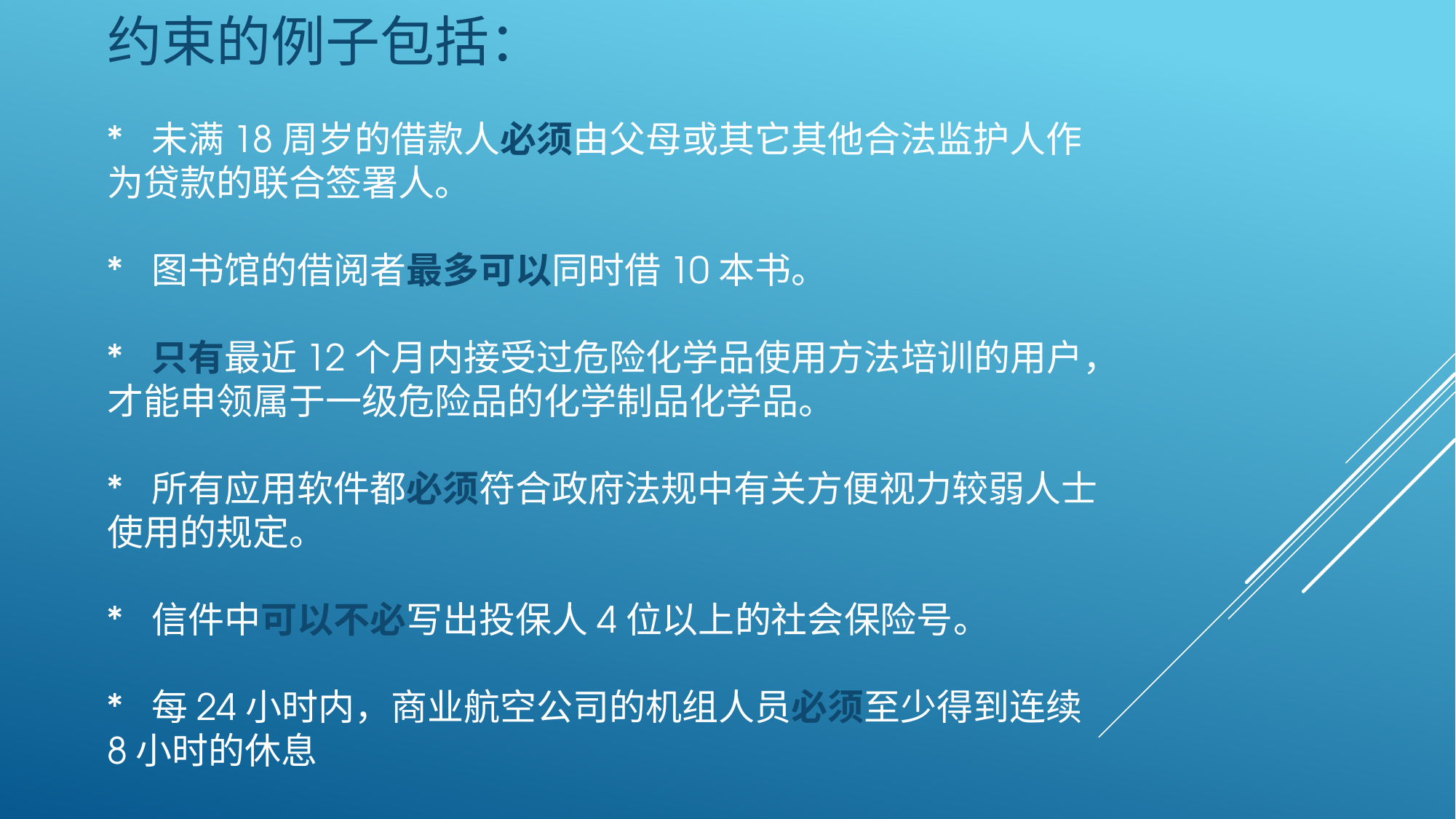

# 约束的例子包括： *  未满18周岁的借款人必须由父母或其它其他合法监护人作为贷款的联合签署人。 *  图书馆的借阅者最多可以同时借10本书。 *  只有最近12个月内接受过危险化学品使用方法培训的用户，才能申领属于一级危险品的化学制品化学品。 *  所有应用软件都必须符合政府法规中有关方便视力较弱人士使用的规定。 *  信件中可以不必写出投保人4位以上的社会保险号。 *  每24小时内，商业航空公司的机组人员必须至少得到连续8小时的休息